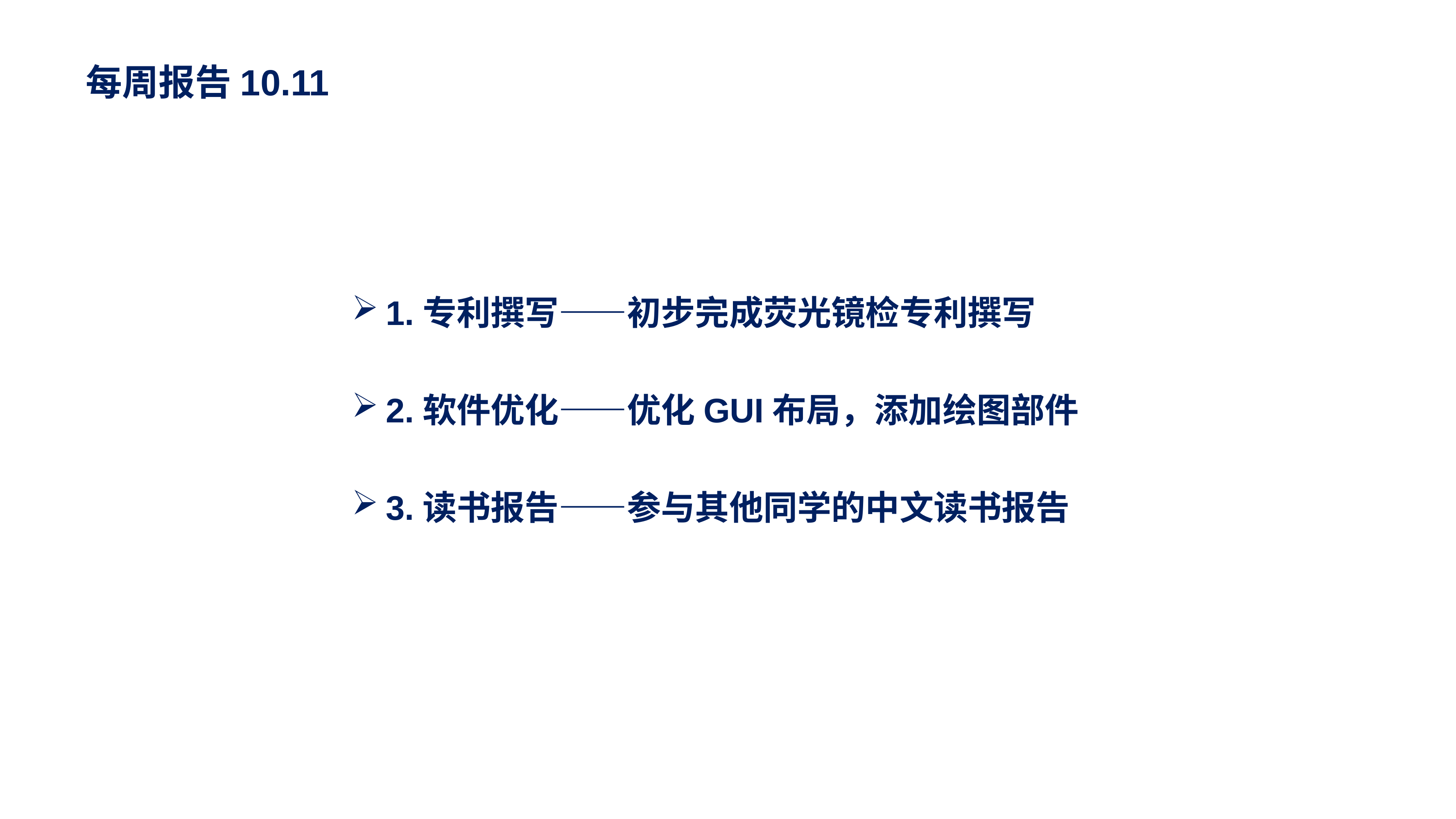

每周报告10.11
1.专利撰写——初步完成荧光镜检专利撰写
2.软件优化——优化GUI布局，添加绘图部件
3.读书报告——参与其他同学的中文读书报告